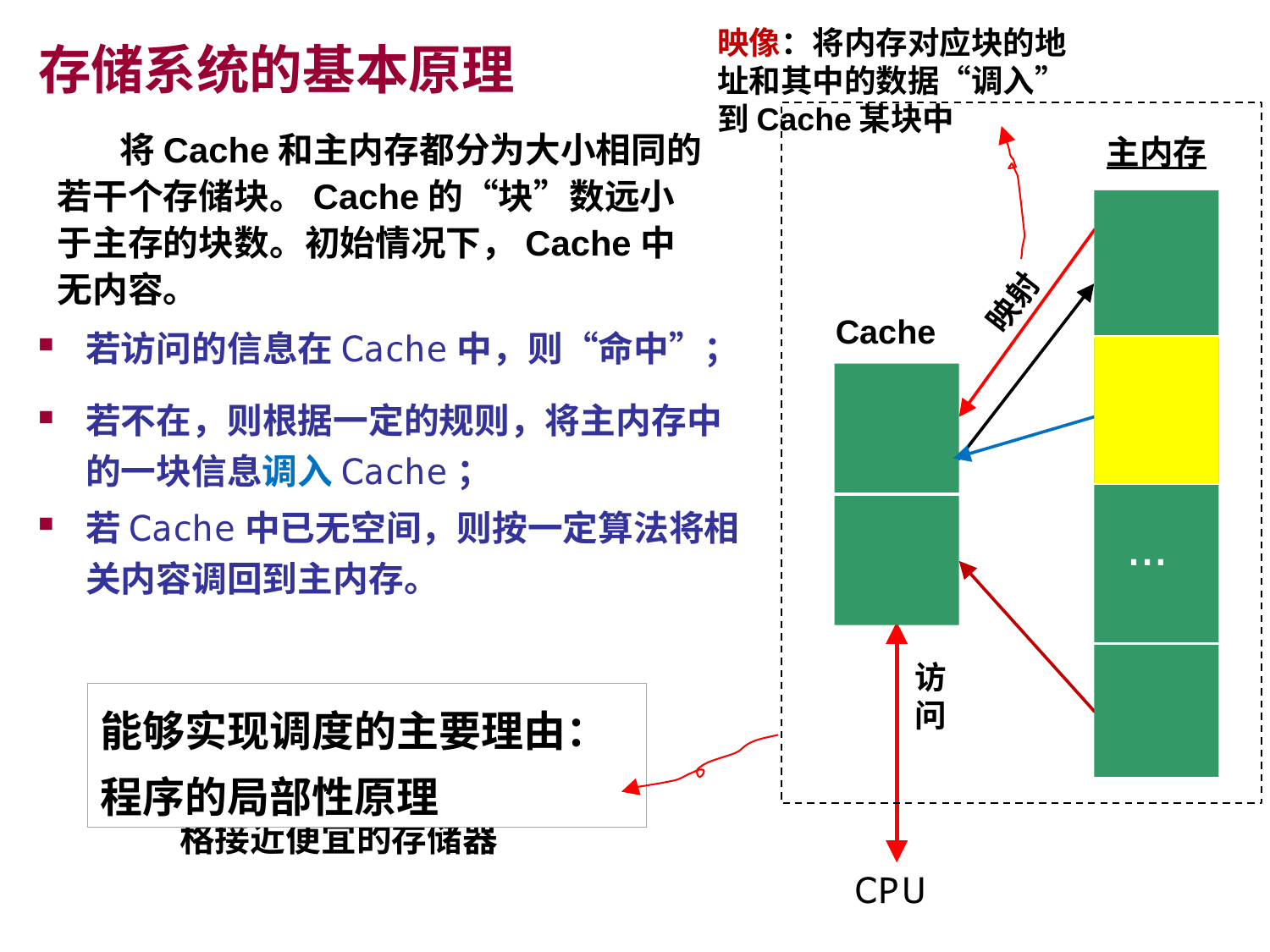

映像：将内存对应块的地址和其中的数据“调入”到Cache某块中
# 存储系统的基本原理

将Cache和主内存都分为大小相同的若干个存储块。Cache的“块”数远小于主存的块数。初始情况下，Cache中无内容。
主内存

…

映射
Cache

若访问的信息在Cache中，则“命中”；
若不在，则根据一定的规则，将主内存中的一块信息调入Cache；
若Cache中已无空间，则按一定算法将相关内容调回到主内存。

访问
能够实现调度的主要理由：
程序的局部性原理
实现：速度接近快的存储器，容量接近大的存储，价格接近便宜的存储器

CPU